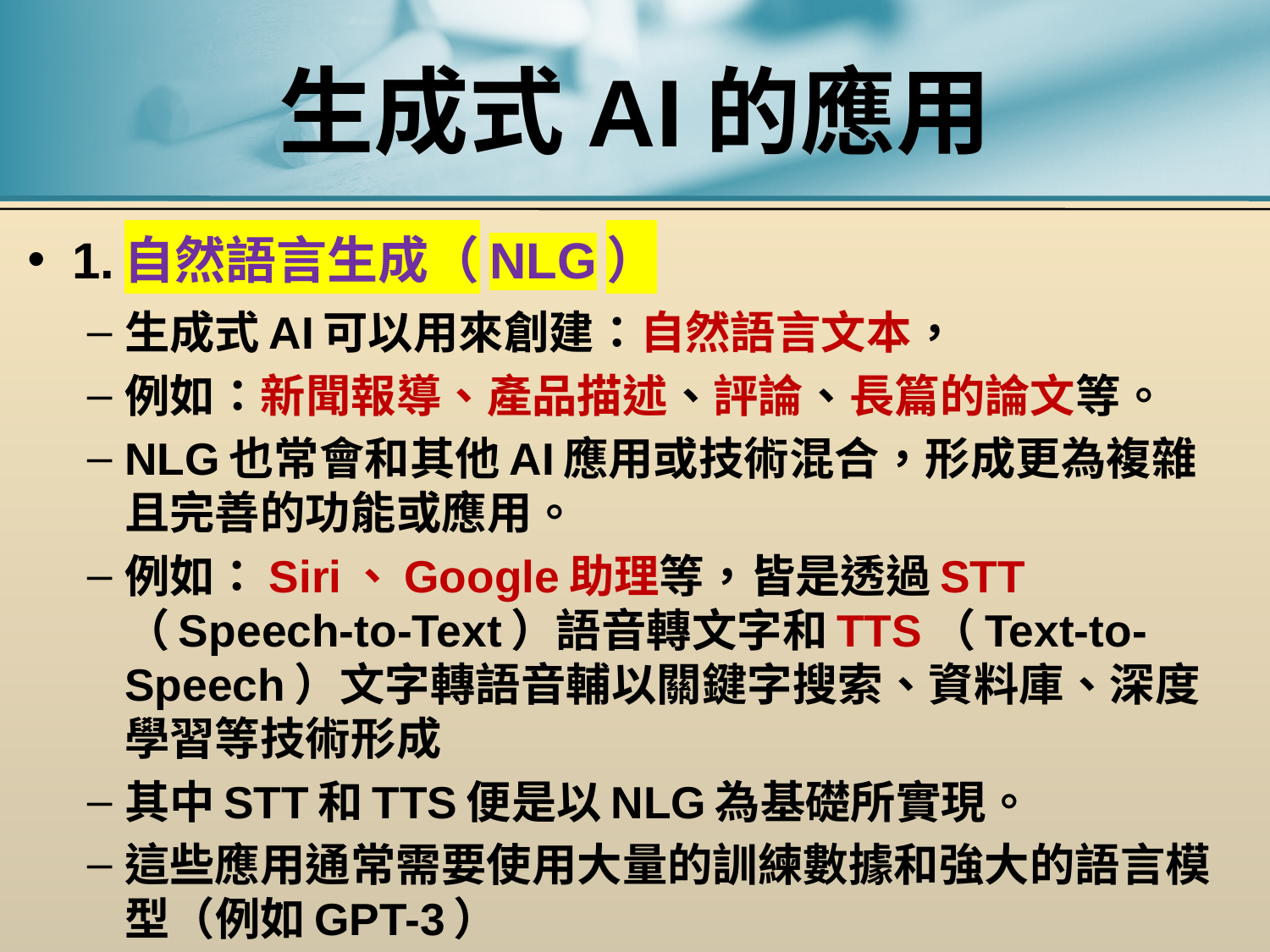

# 生成式AI的應用
1.自然語言生成（NLG）
生成式AI可以用來創建：自然語言文本，
例如：新聞報導、產品描述、評論、長篇的論文等。
NLG也常會和其他AI應用或技術混合，形成更為複雜且完善的功能或應用。
例如：Siri、Google助理等，皆是透過STT （Speech-to-Text）語音轉文字和TTS（Text-to-Speech）文字轉語音輔以關鍵字搜索、資料庫、深度學習等技術形成
其中STT和TTS便是以NLG為基礎所實現。
這些應用通常需要使用大量的訓練數據和強大的語言模型（例如GPT-3）